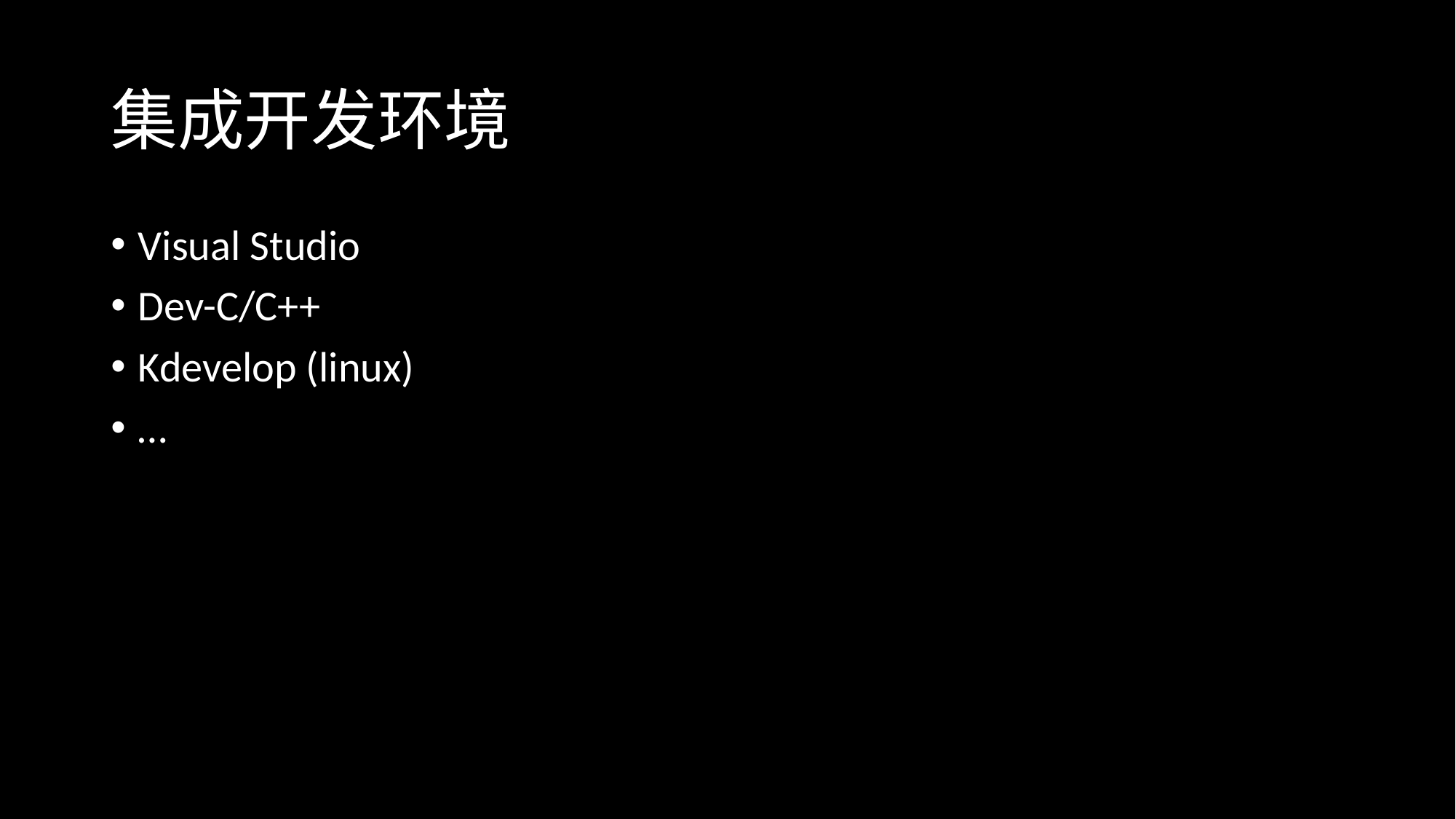

# 集成开发环境
Visual Studio
Dev-C/C++
Kdevelop (linux)
…